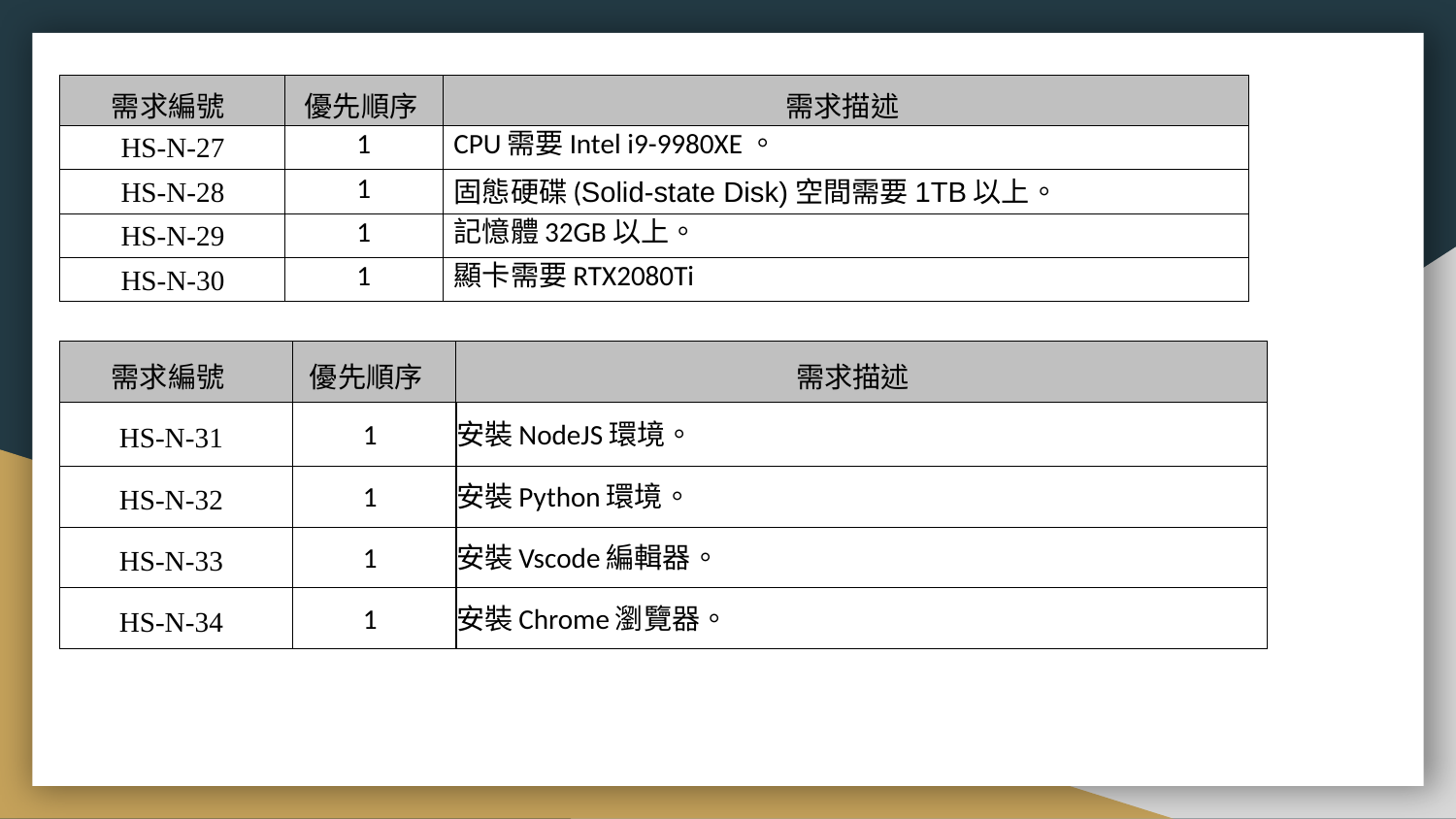

| 需求編號 | 優先順序 | 需求描述 |
| --- | --- | --- |
| HS-N-27 | 1 | CPU需要Intel i9-9980XE。 |
| HS-N-28 | 1 | 固態硬碟(Solid-state Disk)空間需要1TB以上。 |
| HS-N-29 | 1 | 記憶體32GB以上。 |
| HS-N-30 | 1 | 顯卡需要RTX2080Ti |
| 需求編號 | 優先順序 | 需求描述 |
| --- | --- | --- |
| HS-N-31 | 1 | 安裝NodeJS環境。 |
| HS-N-32 | 1 | 安裝Python環境。 |
| HS-N-33 | 1 | 安裝Vscode編輯器。 |
| HS-N-34 | 1 | 安裝Chrome瀏覽器。 |